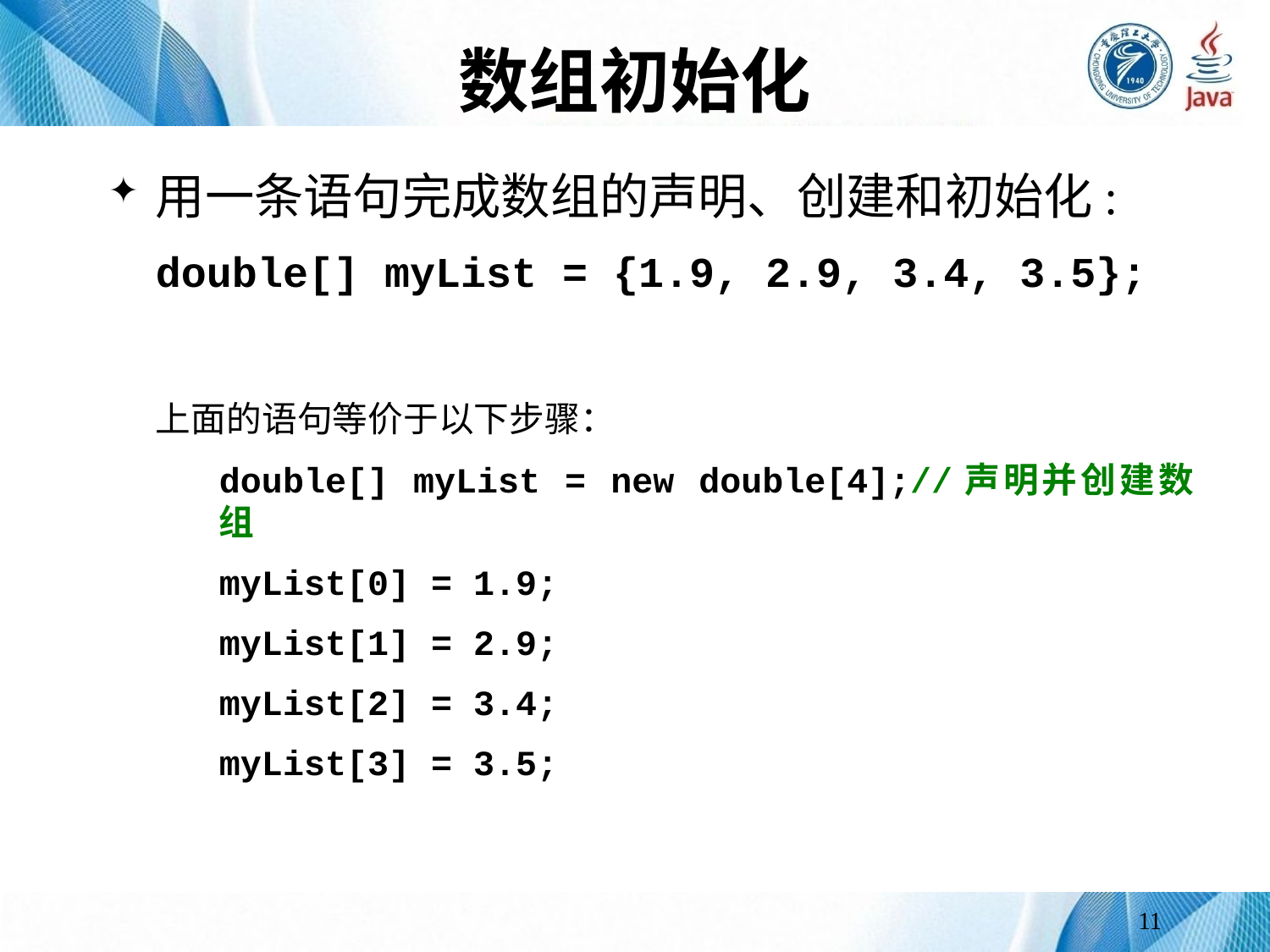

# 数组初始化
用一条语句完成数组的声明、创建和初始化:
	double[] myList = {1.9, 2.9, 3.4, 3.5};

	上面的语句等价于以下步骤：
double[] myList = new double[4];//声明并创建数组
myList[0] = 1.9;
myList[1] = 2.9;
myList[2] = 3.4;
myList[3] = 3.5;

11